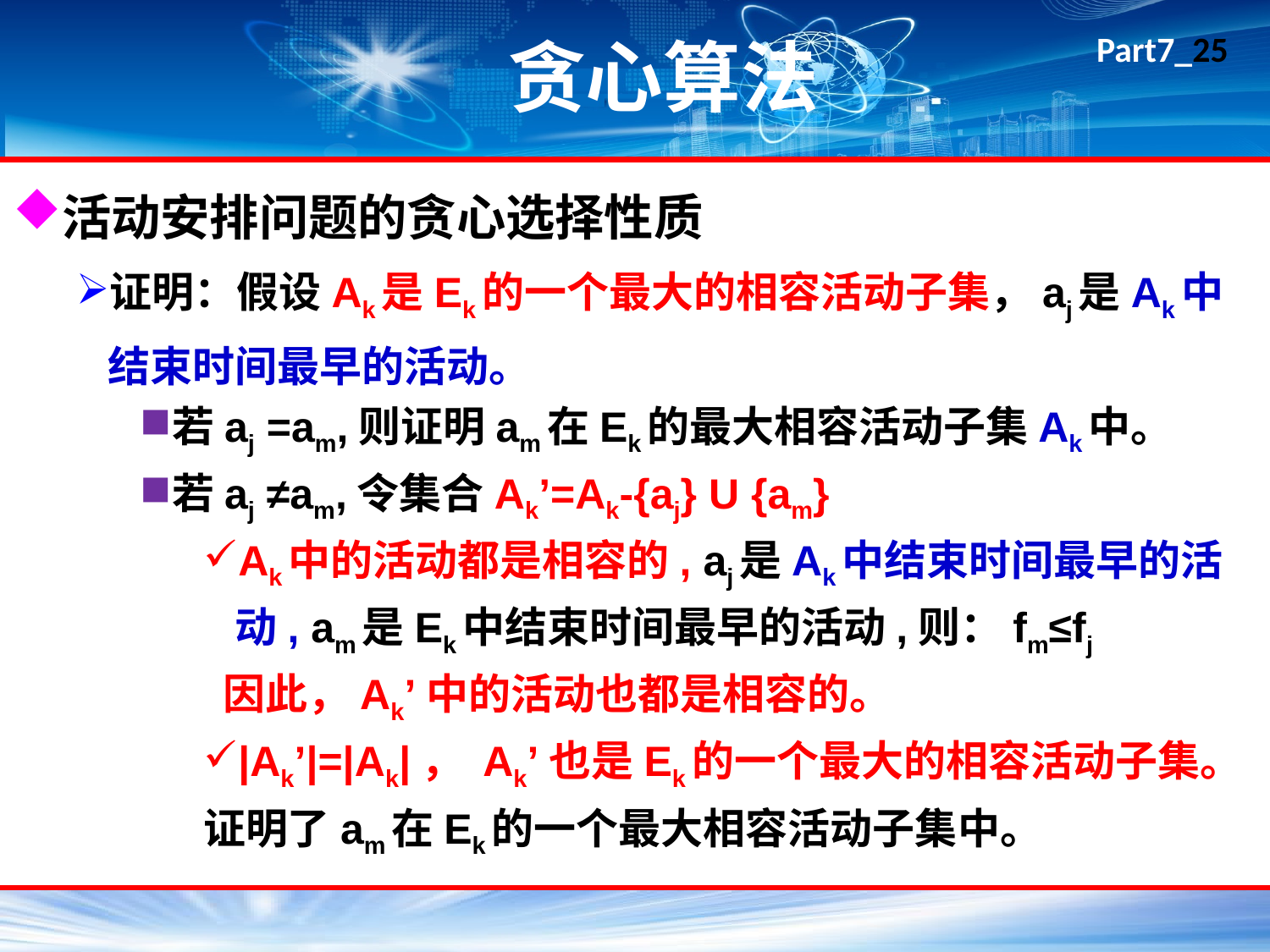

# 贪心算法
活动安排问题的贪心选择性质
证明：假设Ak是Ek的一个最大的相容活动子集，aj是Ak中结束时间最早的活动。
若aj =am,则证明am在Ek的最大相容活动子集Ak中。
若aj ≠am,令集合Ak’=Ak-{aj} U {am}
Ak中的活动都是相容的, aj是Ak中结束时间最早的活动, am是Ek中结束时间最早的活动,则：fm≤fj
 因此，Ak’中的活动也都是相容的。
|Ak’|=|Ak|， Ak’也是Ek的一个最大的相容活动子集。
证明了am在Ek的一个最大相容活动子集中。